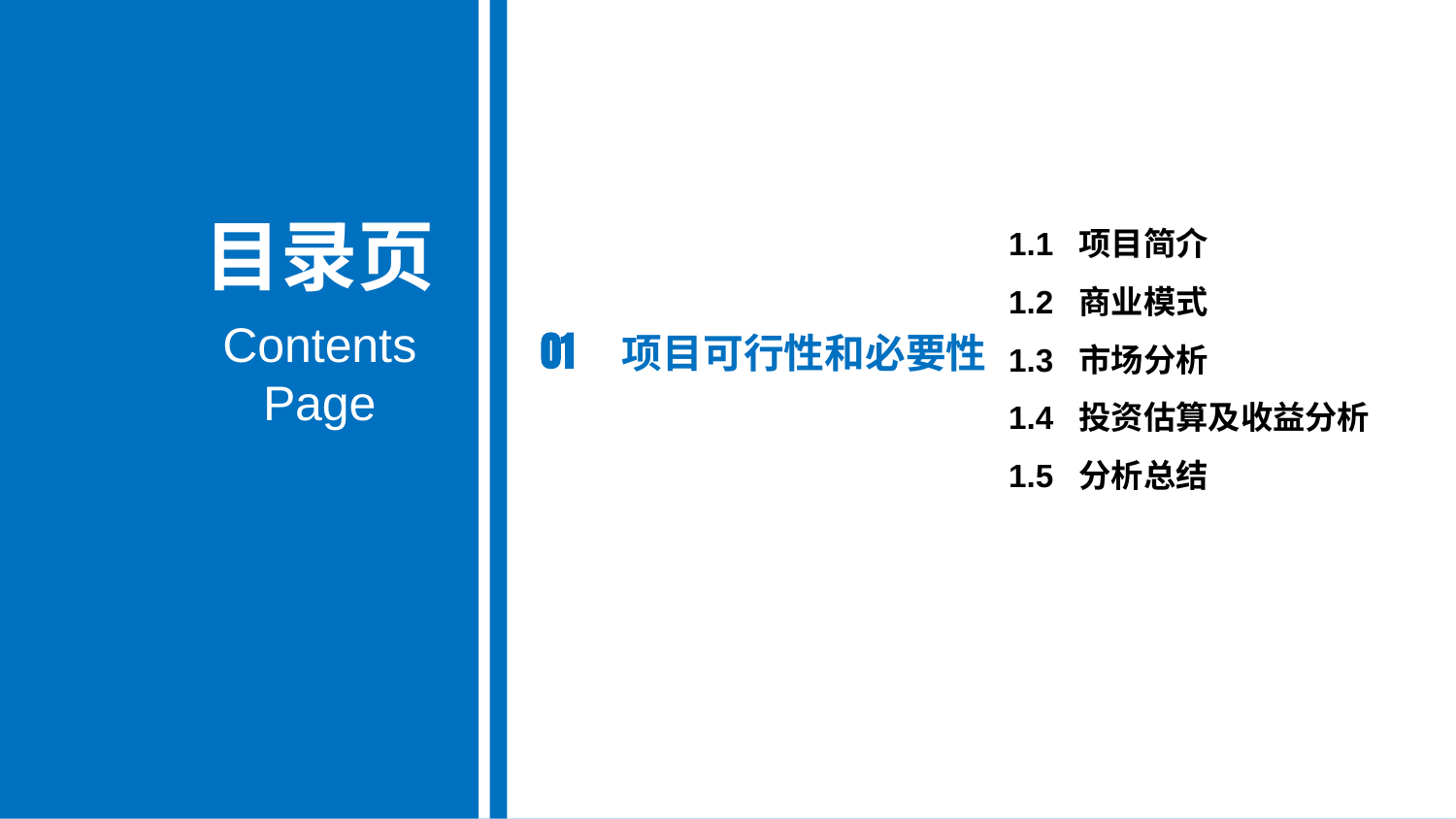

1.1  项目简介
1.2  商业模式
1.3  市场分析
1.4  投资估算及收益分析
1.5  分析总结
目录页
Contents Page
01    项目可行性和必要性